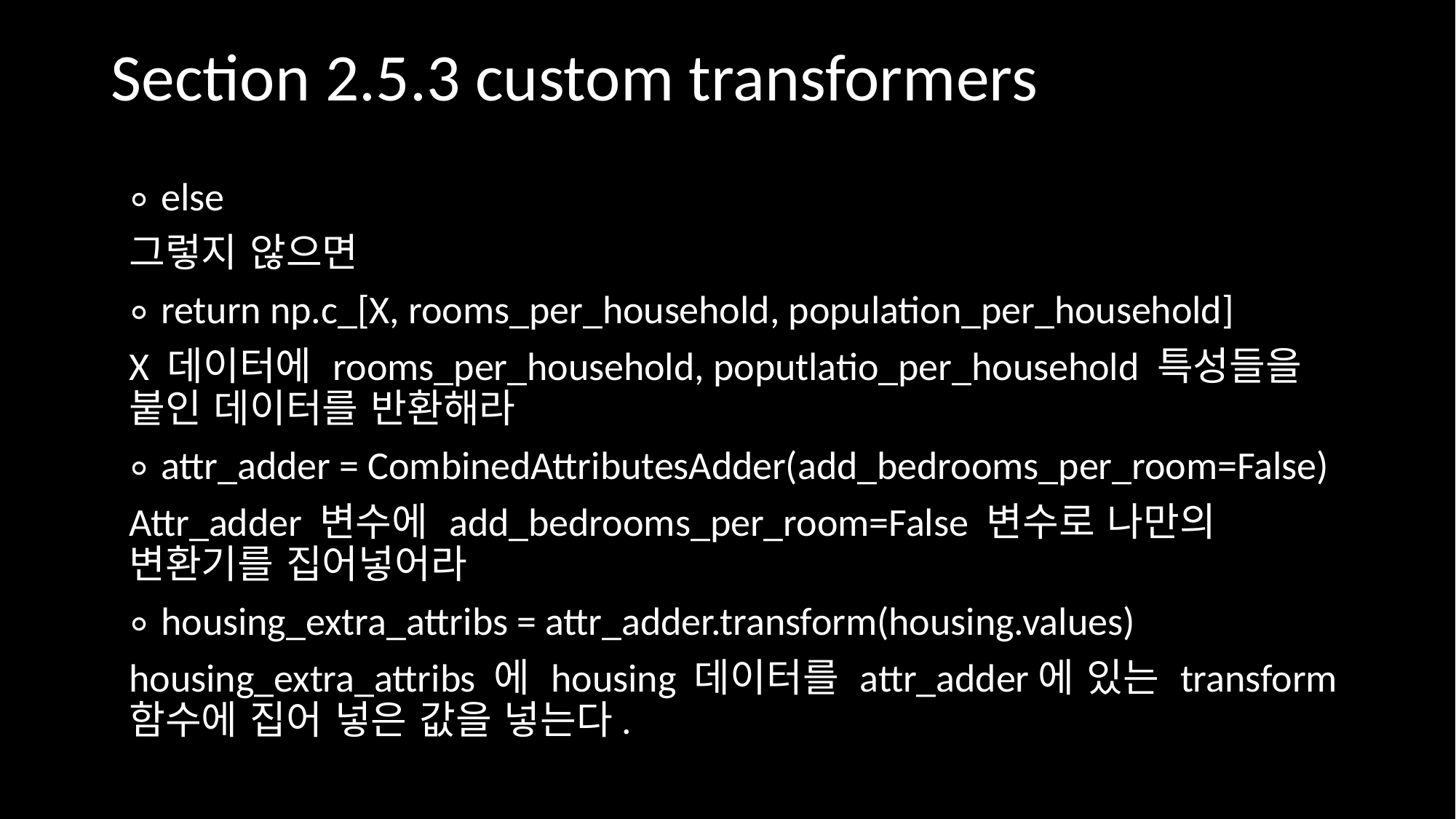

Section 2.5.3 custom transformers
∘ else
그렇지 않으면
∘ return np.c_[X, rooms_per_household, population_per_household]
X 데이터에 rooms_per_household, poputlatio_per_household 특성들을 붙인 데이터를 반환해라
∘ attr_adder = CombinedAttributesAdder(add_bedrooms_per_room=False)
Attr_adder 변수에 add_bedrooms_per_room=False 변수로 나만의 변환기를 집어넣어라
∘ housing_extra_attribs = attr_adder.transform(housing.values)
housing_extra_attribs 에 housing 데이터를 attr_adder에 있는 transform 함수에 집어 넣은 값을 넣는다.